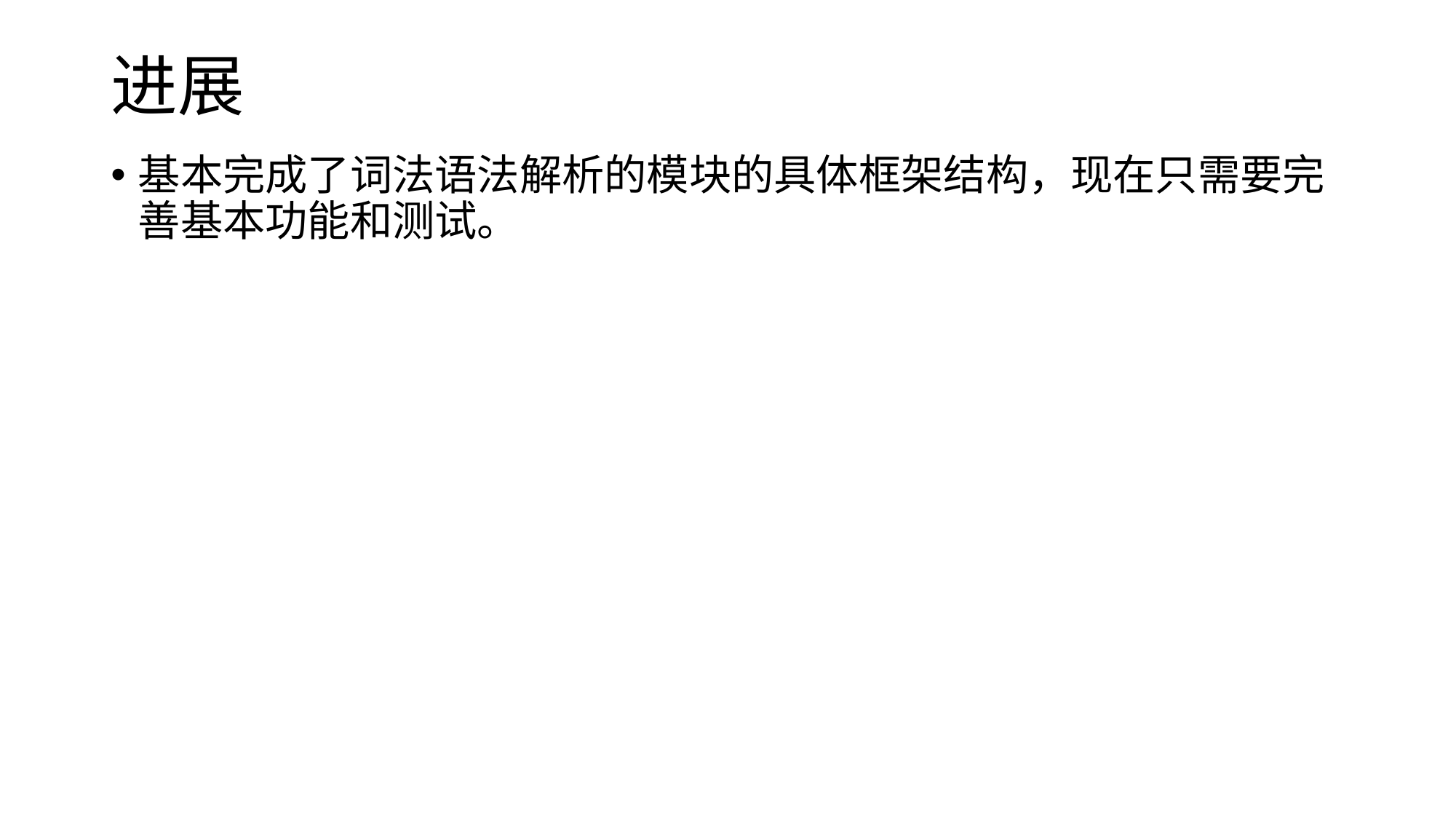

# 进展
基本完成了词法语法解析的模块的具体框架结构，现在只需要完善基本功能和测试。